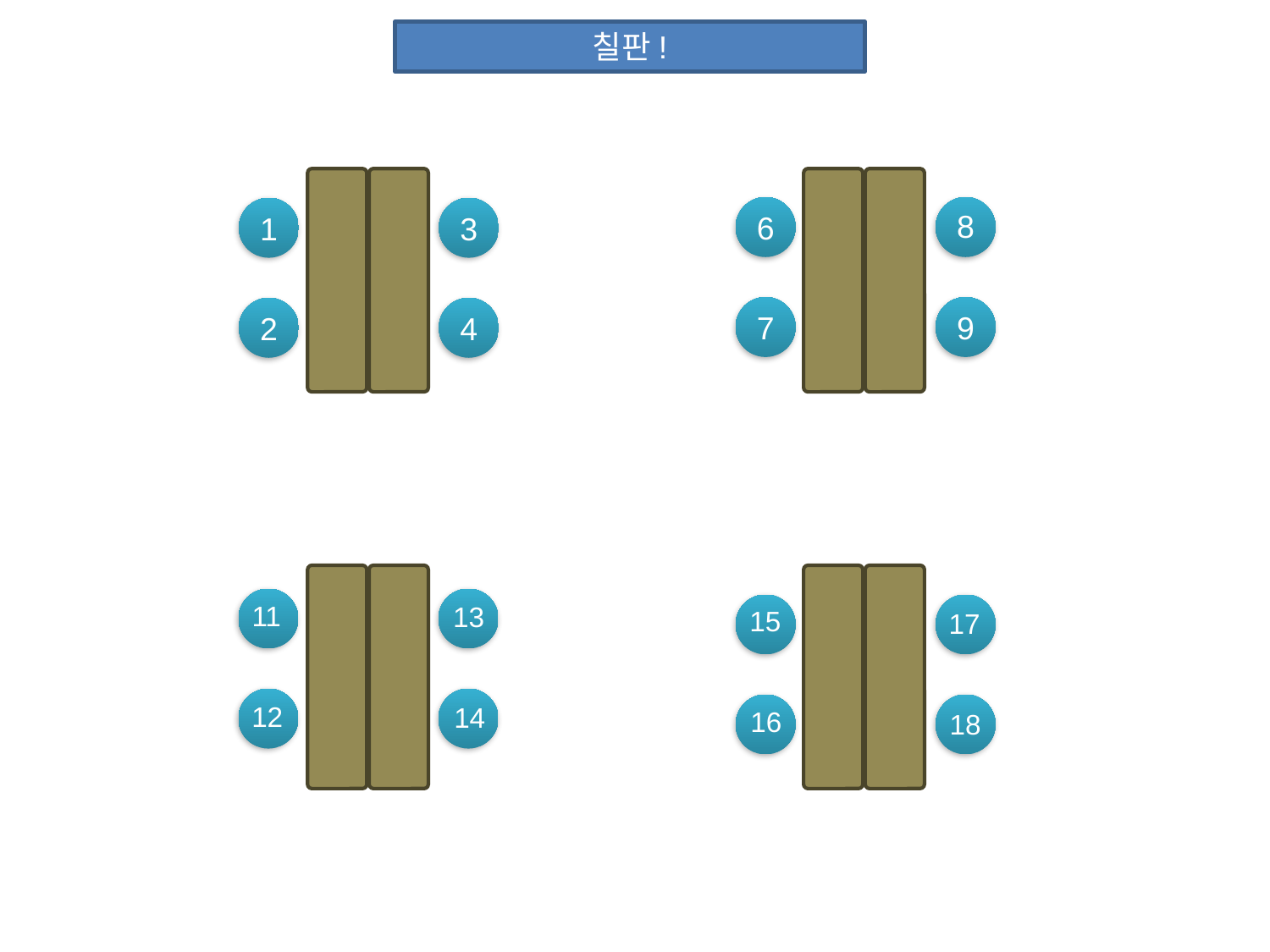

칠판!

6

1
3
8
7
9
2
4

11
13

15
17

12
14

16
18